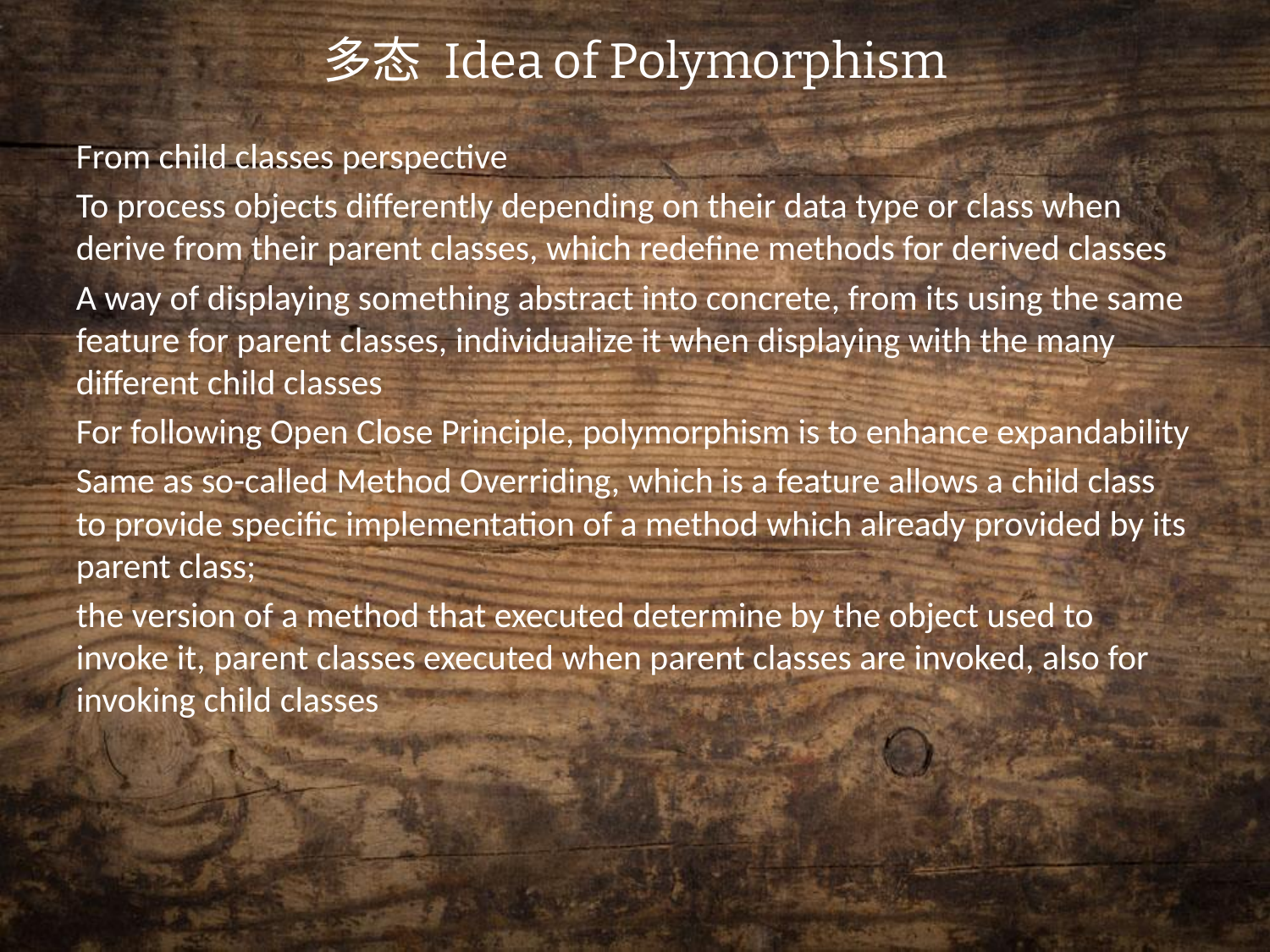

多态 Idea of Polymorphism
From child classes perspective
To process objects differently depending on their data type or class when derive from their parent classes, which redefine methods for derived classes
A way of displaying something abstract into concrete, from its using the same feature for parent classes, individualize it when displaying with the many different child classes
For following Open Close Principle, polymorphism is to enhance expandability
Same as so-called Method Overriding, which is a feature allows a child class to provide specific implementation of a method which already provided by its parent class;
the version of a method that executed determine by the object used to invoke it, parent classes executed when parent classes are invoked, also for invoking child classes